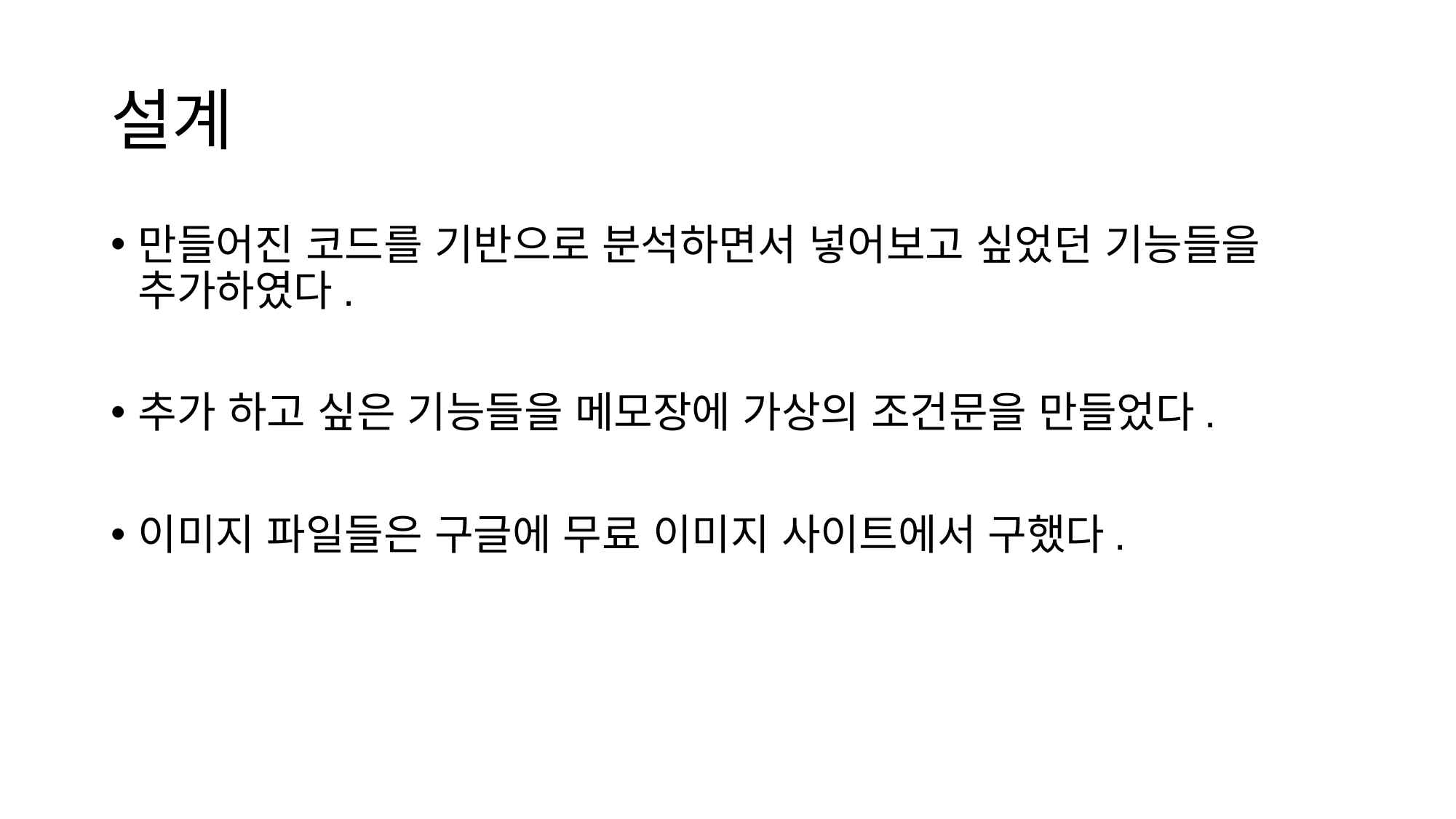

# 설계
만들어진 코드를 기반으로 분석하면서 넣어보고 싶었던 기능들을 추가하였다.

추가 하고 싶은 기능들을 메모장에 가상의 조건문을 만들었다.

이미지 파일들은 구글에 무료 이미지 사이트에서 구했다.